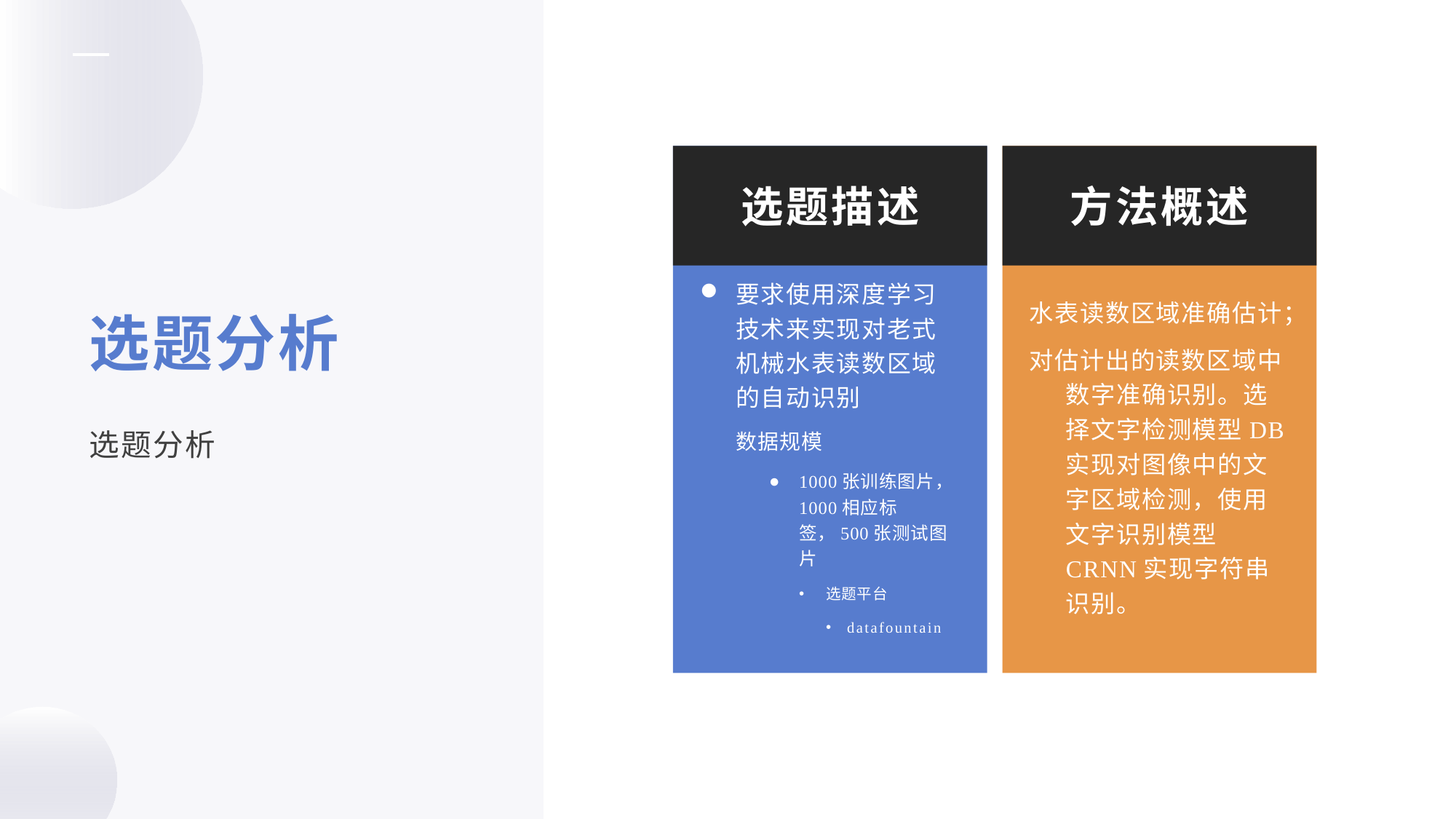

选题描述
方法概述
选题分析
要求使用深度学习技术来实现对老式机械水表读数区域的自动识别
数据规模
1000张训练图片，1000相应标签，500张测试图片
选题平台
datafountain
水表读数区域准确估计；
对估计出的读数区域中数字准确识别。选择文字检测模型DB实现对图像中的文字区域检测，使用文字识别模型CRNN实现字符串识别。
选题分析